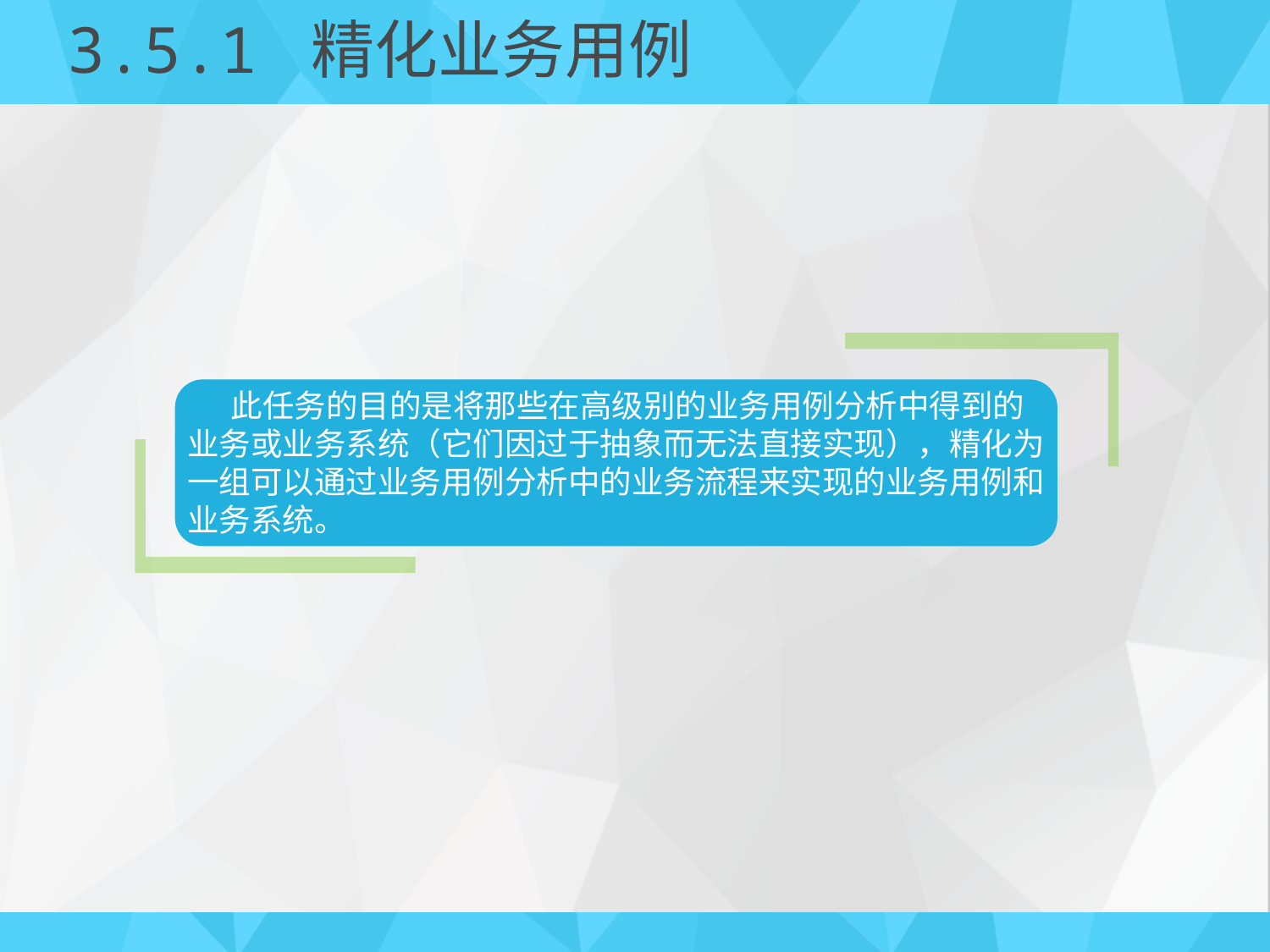

# 3.5.1 精化业务用例

     此任务的目的是将那些在高级别的业务用例分析中得到的业务或业务系统（它们因过于抽象而无法直接实现），精化为一组可以通过业务用例分析中的业务流程来实现的业务用例和业务系统。